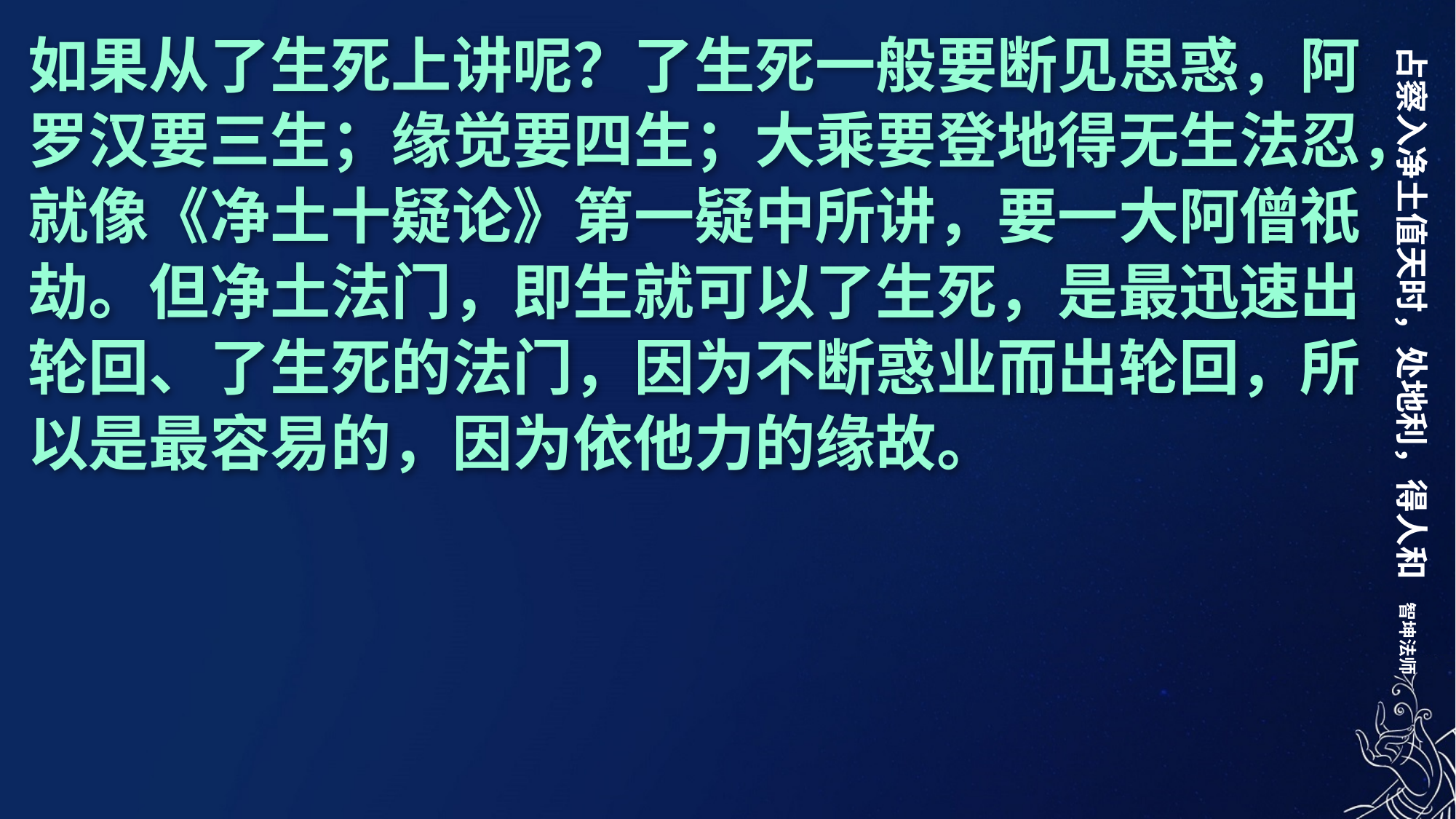

如果从了生死上讲呢？了生死一般要断见思惑，阿罗汉要三生；缘觉要四生；大乘要登地得无生法忍，就像《净土十疑论》第一疑中所讲，要一大阿僧祇劫。但净土法门，即生就可以了生死，是最迅速出轮回、了生死的法门，因为不断惑业而出轮回，所以是最容易的，因为依他力的缘故。